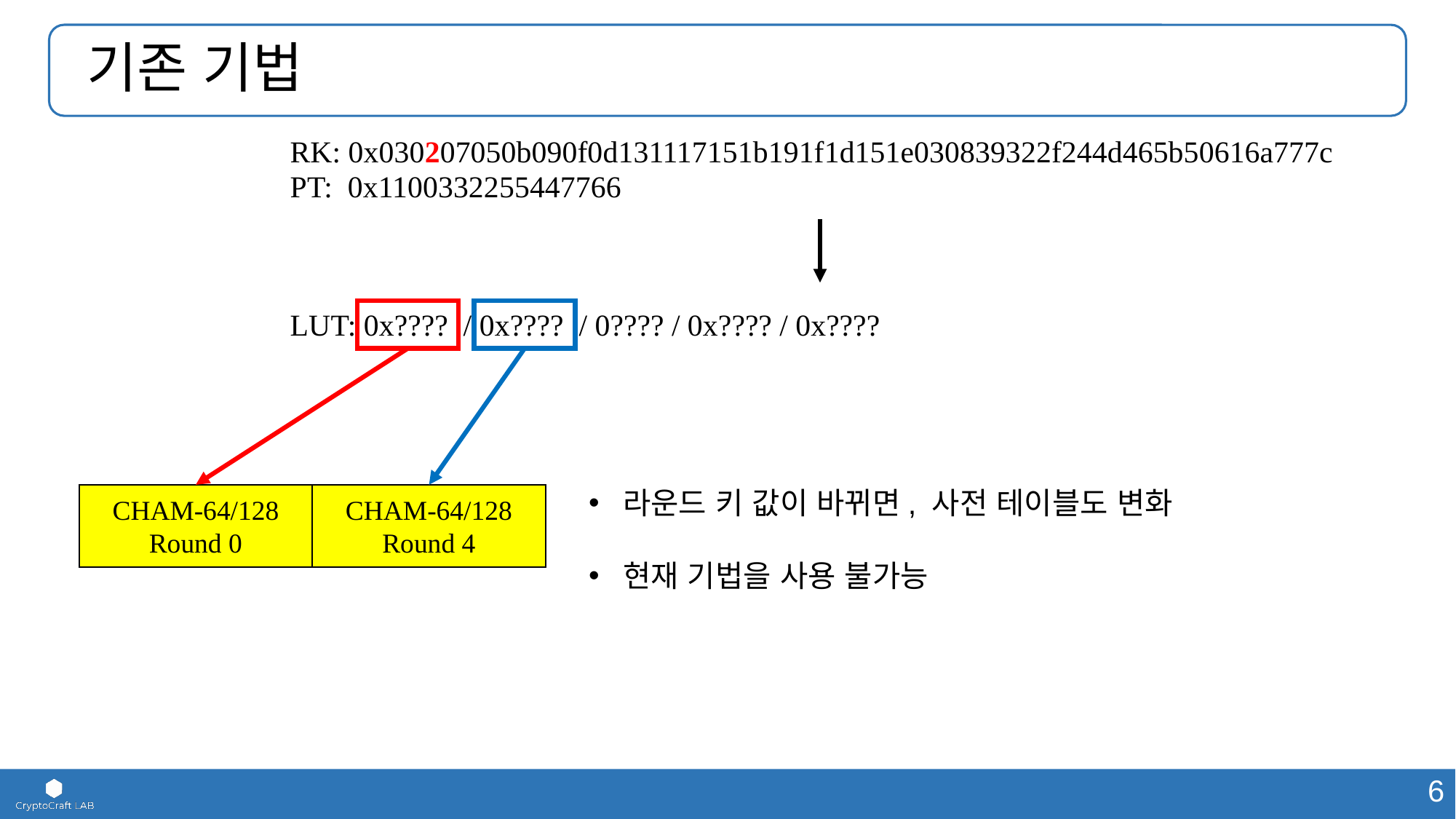

# 기존 기법
RK: 0x030207050b090f0d131117151b191f1d151e030839322f244d465b50616a777c
PT:  0x1100332255447766
LUT: 0x????  / 0x????  / 0???? / 0x???? / 0x????

라운드 키 값이 바뀌면, 사전 테이블도 변화
현재 기법을 사용 불가능
CHAM-64/128
Round 0
CHAM-64/128
Round 4